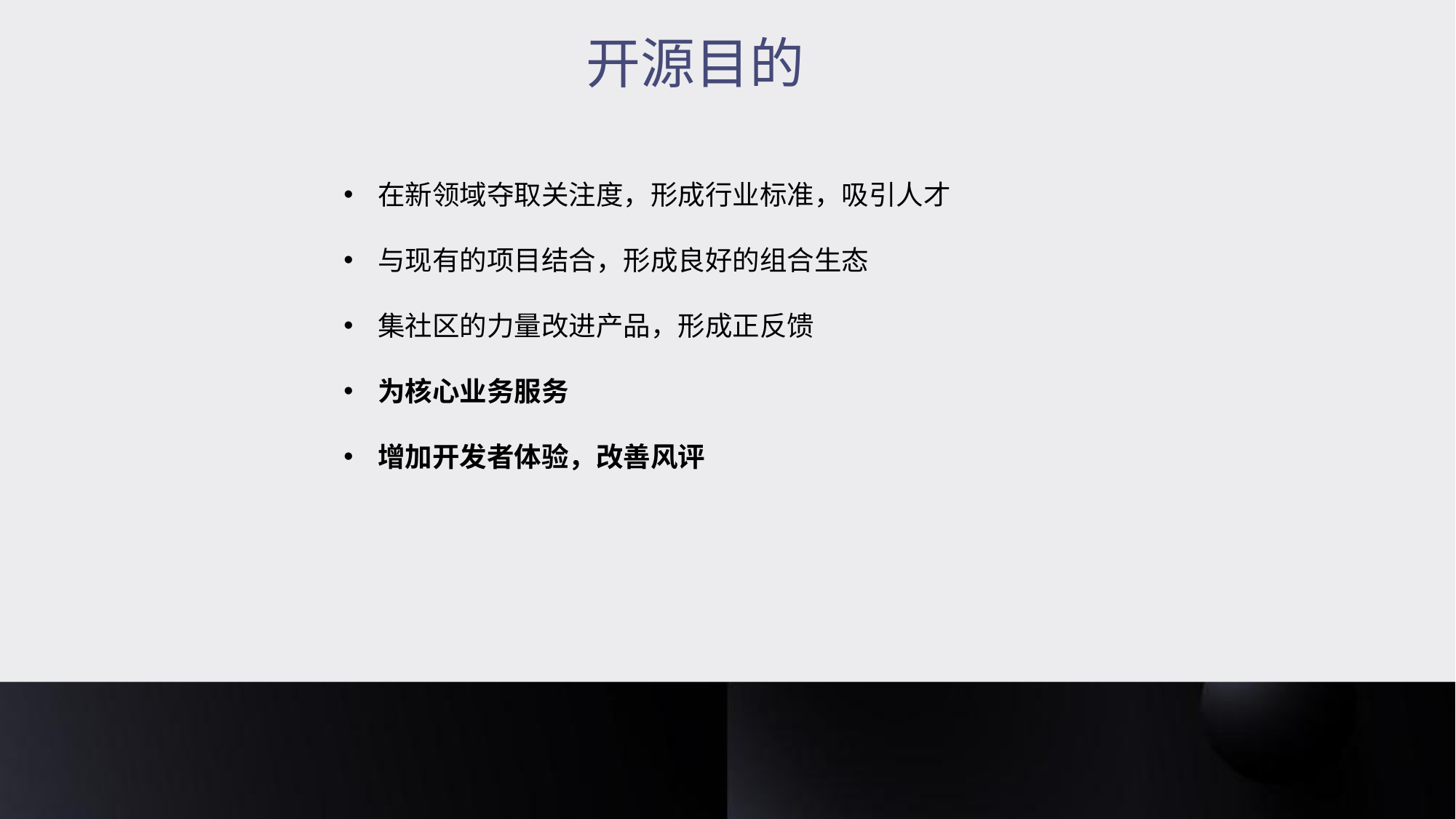

开源目的
在新领域夺取关注度，形成行业标准，吸引人才

与现有的项目结合，形成良好的组合生态

集社区的力量改进产品，形成正反馈

为核心业务服务

增加开发者体验，改善风评